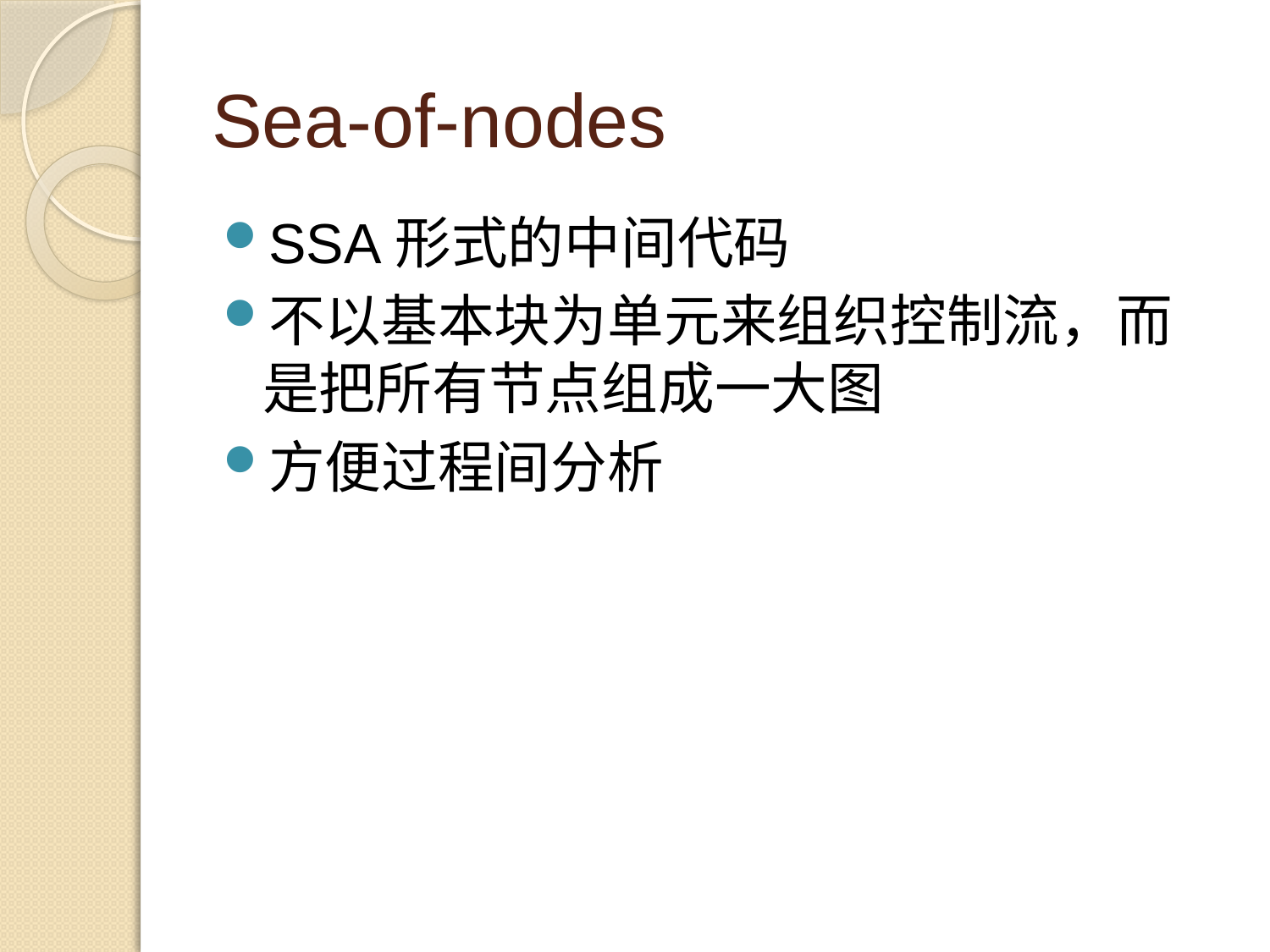

# Sea-of-nodes
SSA形式的中间代码
不以基本块为单元来组织控制流，而是把所有节点组成一大图
方便过程间分析